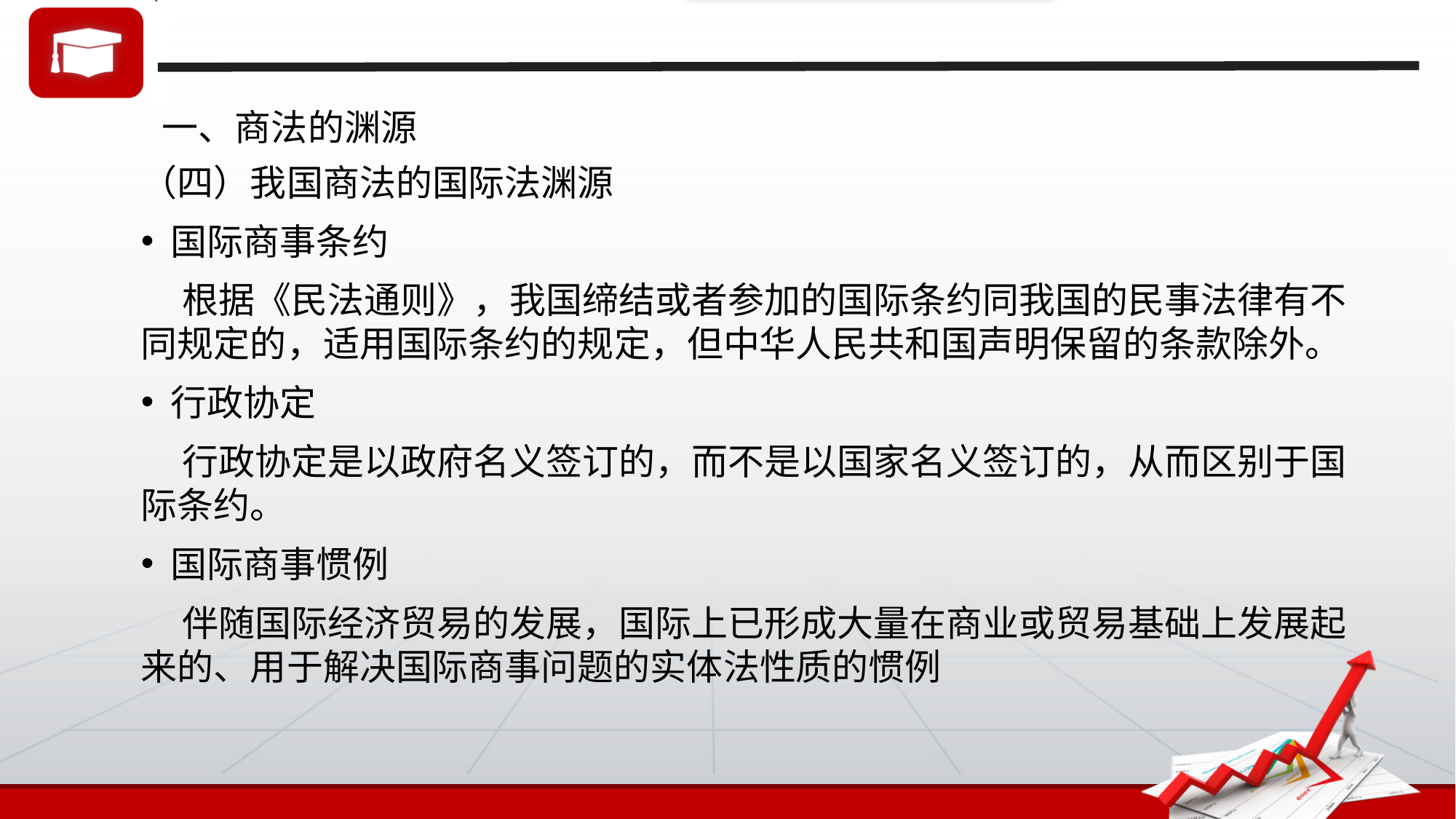

一、商法的渊源
（四）我国商法的国际法渊源
 国际商事条约
    根据《民法通则》，我国缔结或者参加的国际条约同我国的民事法律有不同规定的，适用国际条约的规定，但中华人民共和国声明保留的条款除外。
 行政协定
    行政协定是以政府名义签订的，而不是以国家名义签订的，从而区别于国际条约。
 国际商事惯例
    伴随国际经济贸易的发展，国际上已形成大量在商业或贸易基础上发展起来的、用于解决国际商事问题的实体法性质的惯例